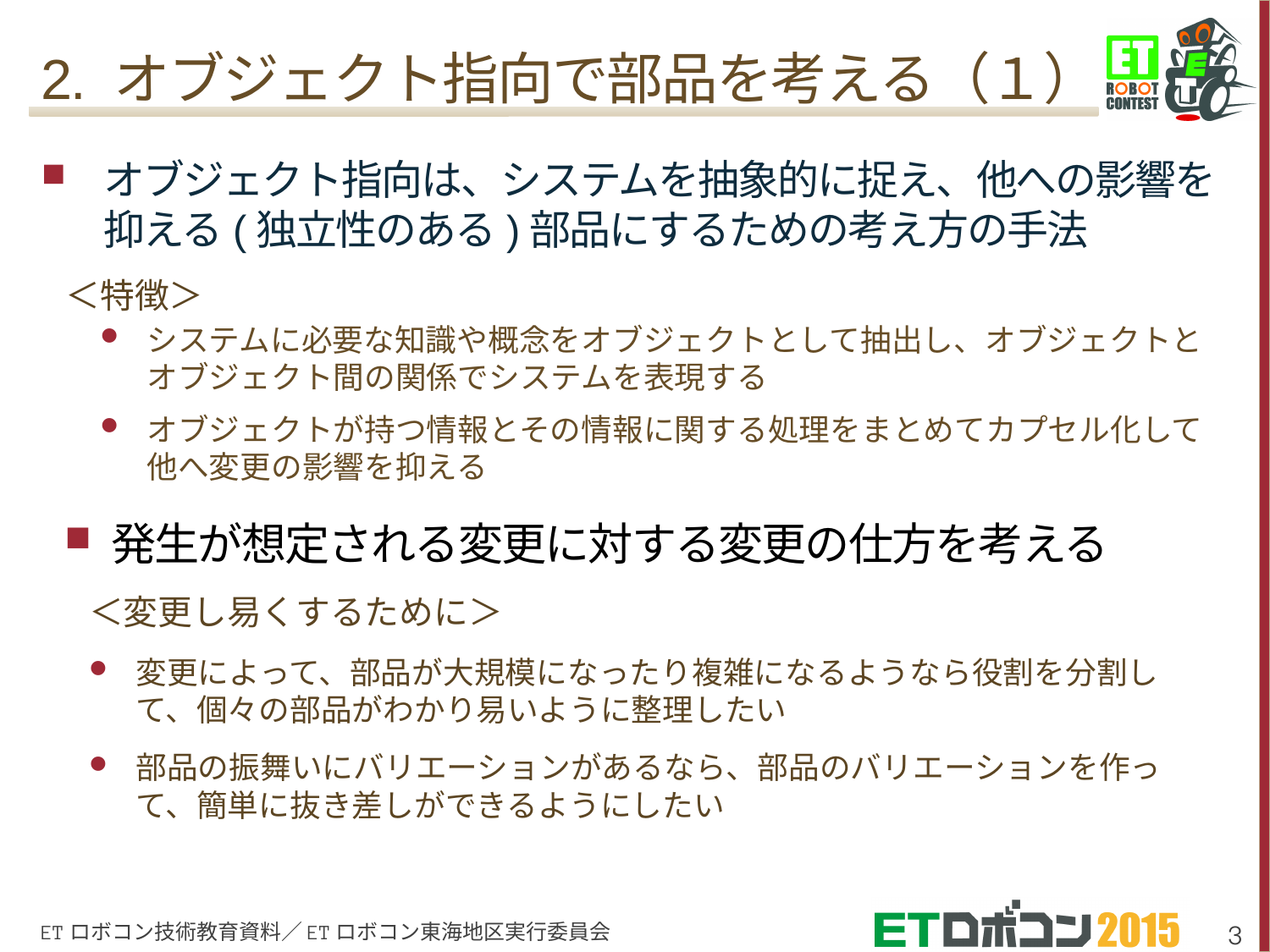

# 2. オブジェクト指向で部品を考える（１）
オブジェクト指向は、システムを抽象的に捉え、他への影響を抑える(独立性のある)部品にするための考え方の手法
＜特徴＞
システムに必要な知識や概念をオブジェクトとして抽出し、オブジェクトとオブジェクト間の関係でシステムを表現する
オブジェクトが持つ情報とその情報に関する処理をまとめてカプセル化して他へ変更の影響を抑える
発生が想定される変更に対する変更の仕方を考える
＜変更し易くするために＞
変更によって、部品が大規模になったり複雑になるようなら役割を分割して、個々の部品がわかり易いように整理したい
部品の振舞いにバリエーションがあるなら、部品のバリエーションを作って、簡単に抜き差しができるようにしたい

ETロボコン技術教育資料／ETロボコン東海地区実行委員会
3